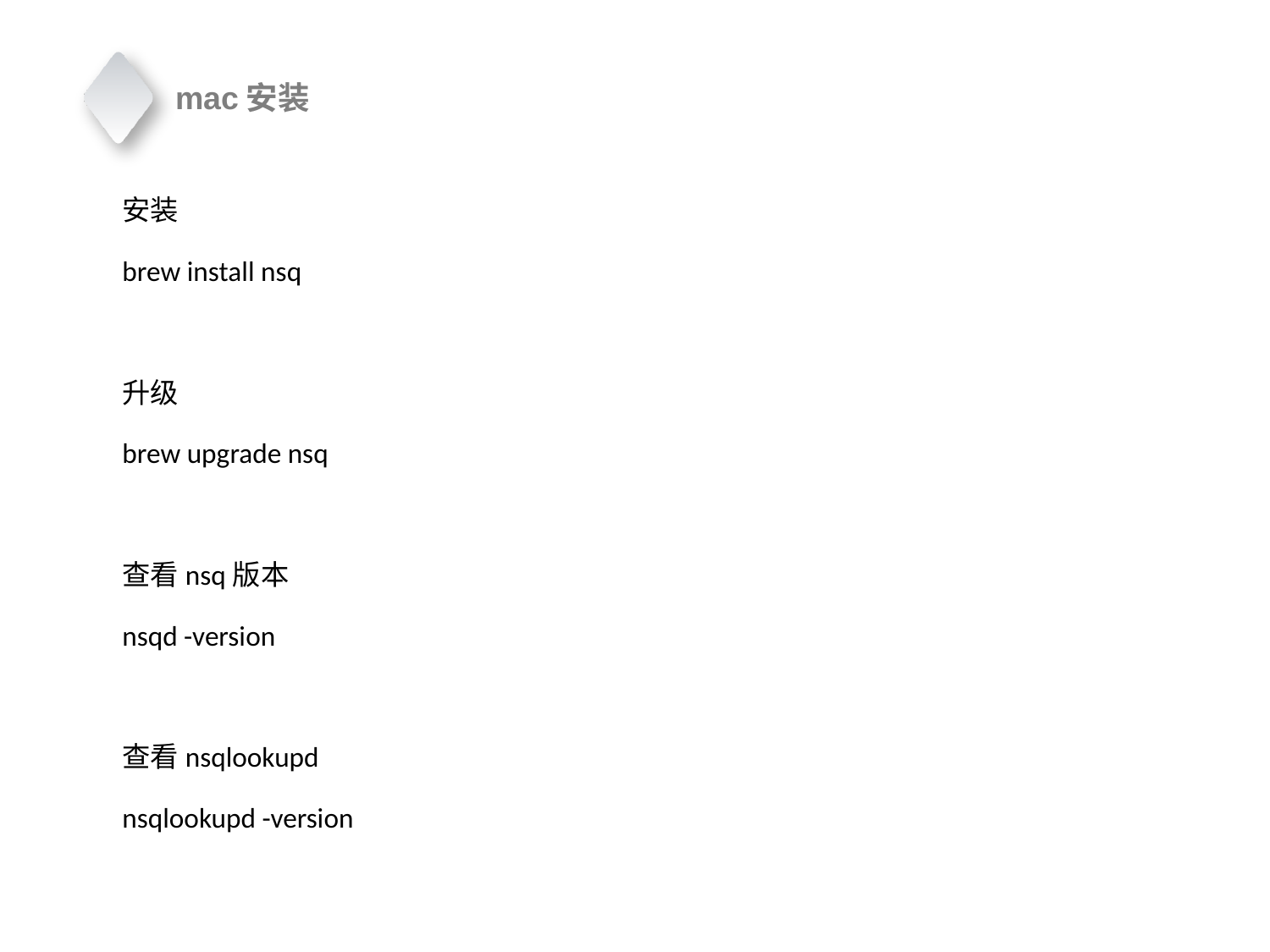

mac安装
安装
brew install nsq

升级
brew upgrade nsq

查看nsq版本
nsqd -version

查看nsqlookupd
nsqlookupd -version